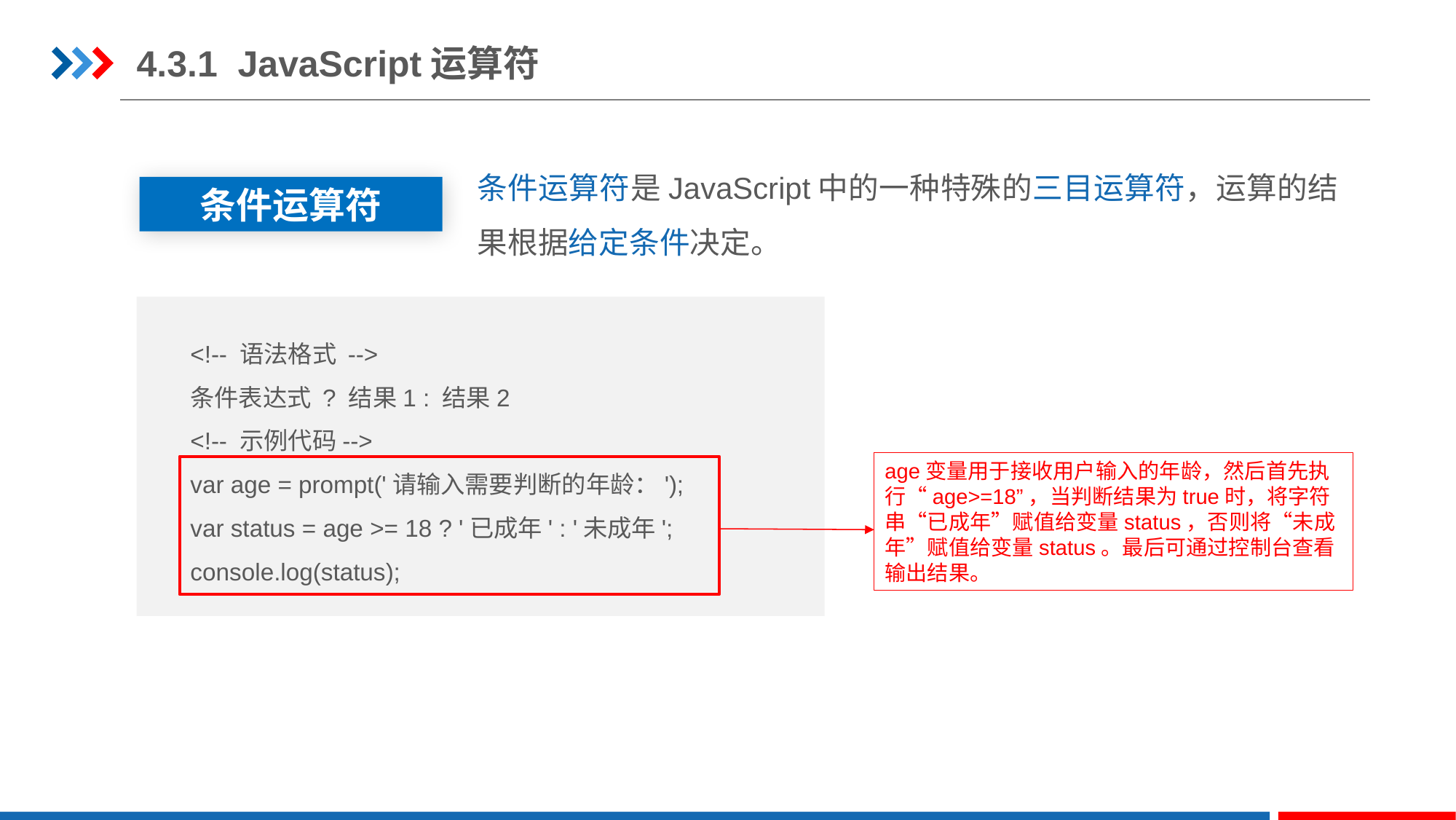

4.3.1  JavaScript运算符
条件运算符是JavaScript中的一种特殊的三目运算符，运算的结果根据给定条件决定。
条件运算符

<!-- 语法格式 -->
条件表达式 ? 结果1 : 结果2
<!-- 示例代码-->
var age = prompt('请输入需要判断的年龄：');
var status = age >= 18 ? '已成年' : '未成年';
console.log(status);
age变量用于接收用户输入的年龄，然后首先执行“age>=18”，当判断结果为true时，将字符串“已成年”赋值给变量status，否则将“未成年”赋值给变量status。最后可通过控制台查看输出结果。